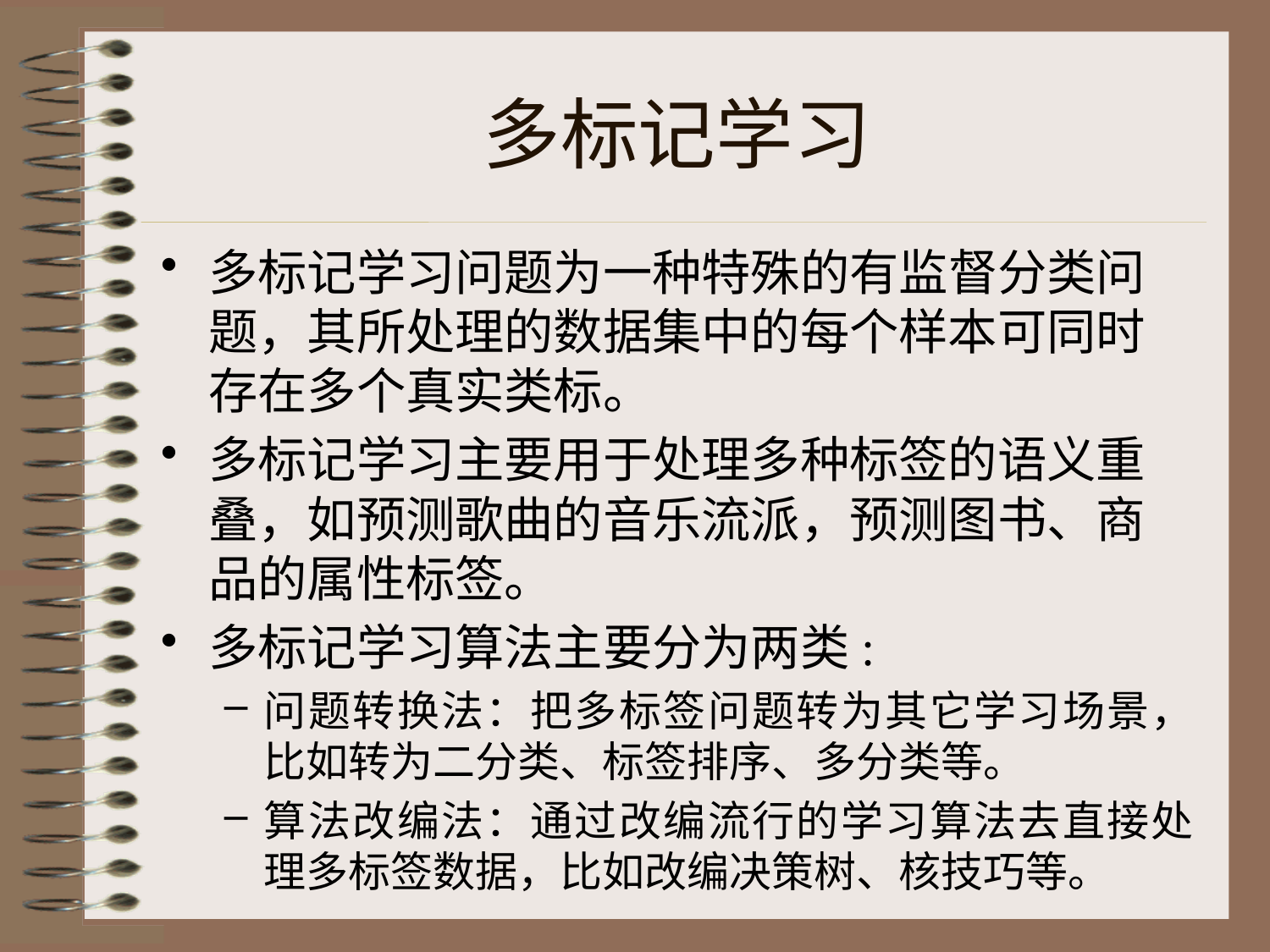

# 多标记学习
多标记学习问题为一种特殊的有监督分类问题，其所处理的数据集中的每个样本可同时存在多个真实类标。
多标记学习主要用于处理多种标签的语义重叠，如预测歌曲的音乐流派，预测图书、商品的属性标签。
多标记学习算法主要分为两类:
问题转换法：把多标签问题转为其它学习场景，比如转为二分类、标签排序、多分类等。
算法改编法：通过改编流行的学习算法去直接处理多标签数据，比如改编决策树、核技巧等。